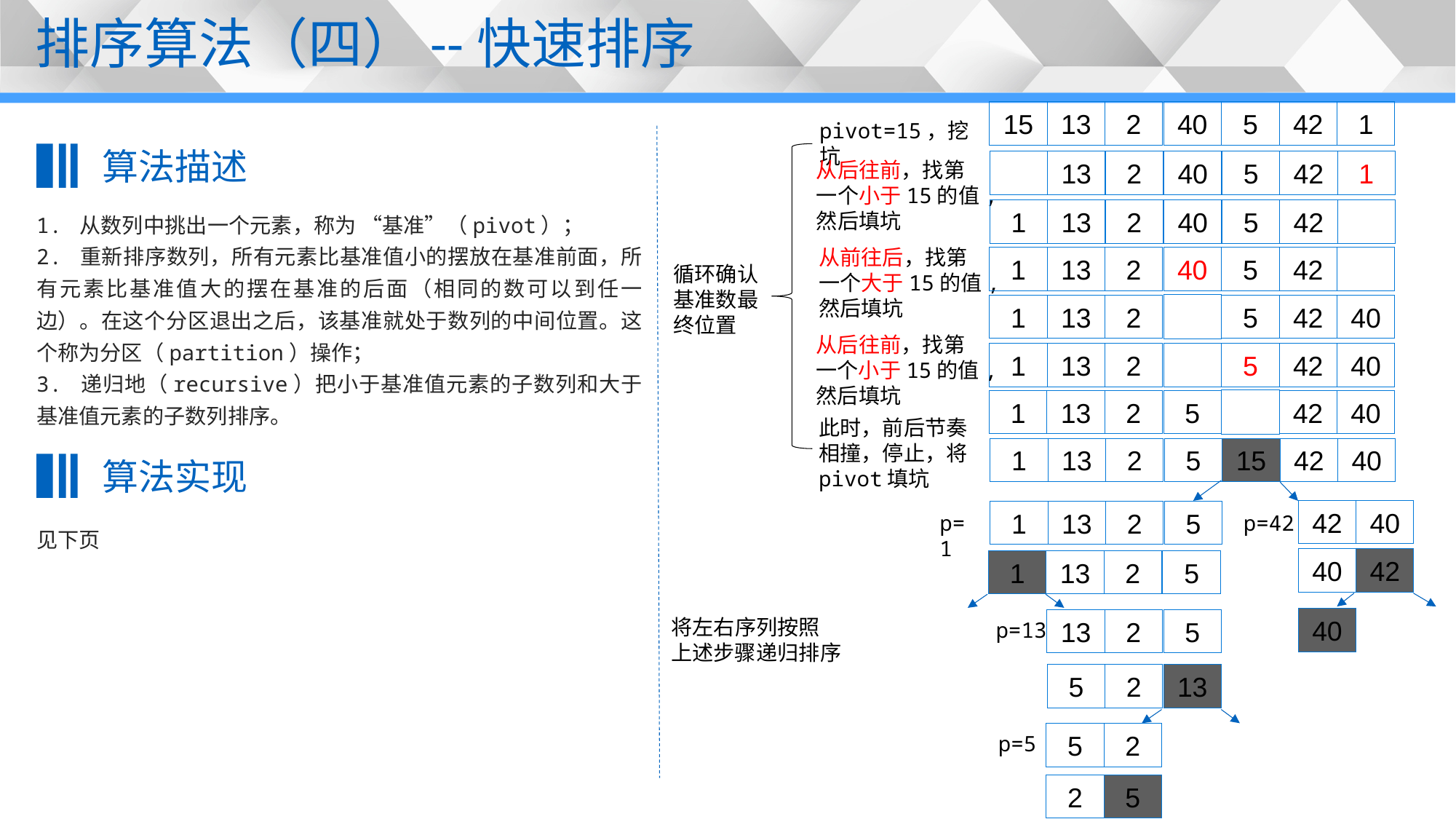

排序算法（四）--快速排序
15
13
2
40
5
42
1
pivot=15，挖坑

算法描述

13
2
40
5
42
1
从后往前，找第一个小于15的值,
然后填坑
1
13
2
40
5
42

1. 从数列中挑出一个元素，称为 “基准”（pivot）；
2. 重新排序数列，所有元素比基准值小的摆放在基准前面，所有元素比基准值大的摆在基准的后面（相同的数可以到任一边）。在这个分区退出之后，该基准就处于数列的中间位置。这个称为分区（partition）操作；
3. 递归地（recursive）把小于基准值元素的子数列和大于基准值元素的子数列排序。
从前往后，找第一个大于15的值,
然后填坑
1
13
2
40
5
42

循环确认基准数最终位置
1
13
2

5
42
40
从后往前，找第一个小于15的值,
然后填坑
1
13
2

5
42
40
1
13
2
5

42
40
此时，前后节奏相撞，停止，将pivot填坑
1
13
2
5
15
42
40

算法实现
42
40
1
13
2
5
p=1
p=42
见下页
40
42
1
13
2
5
40
将左右序列按照
上述步骤递归排序
13
2
5
p=13
5
2
13
5
2
p=5
2
5